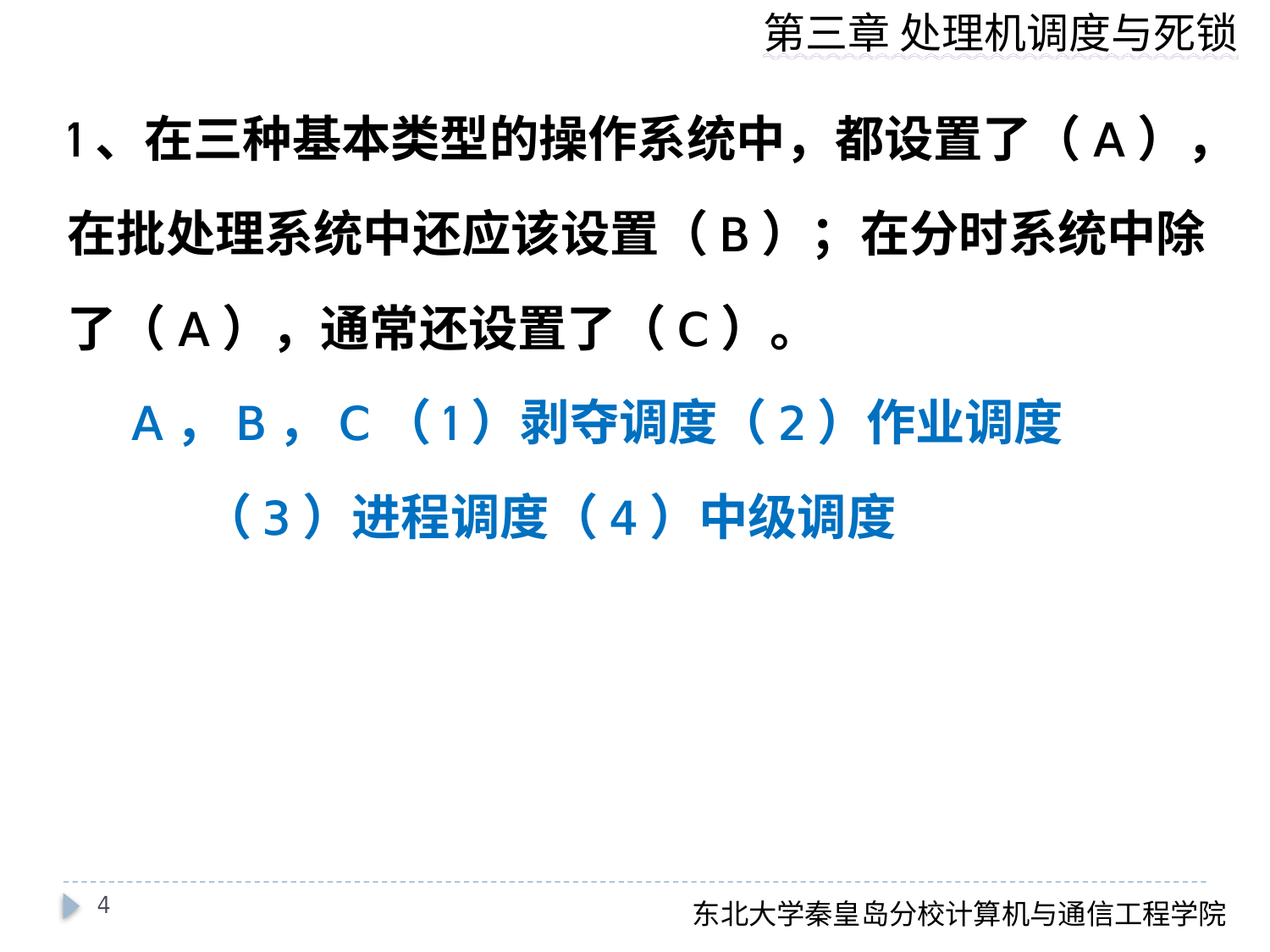

1、在三种基本类型的操作系统中，都设置了（A），在批处理系统中还应该设置（B）；在分时系统中除了（A），通常还设置了（C）。
    A，B，C（1）剥夺调度（2）作业调度
           （3）进程调度（4）中级调度

4